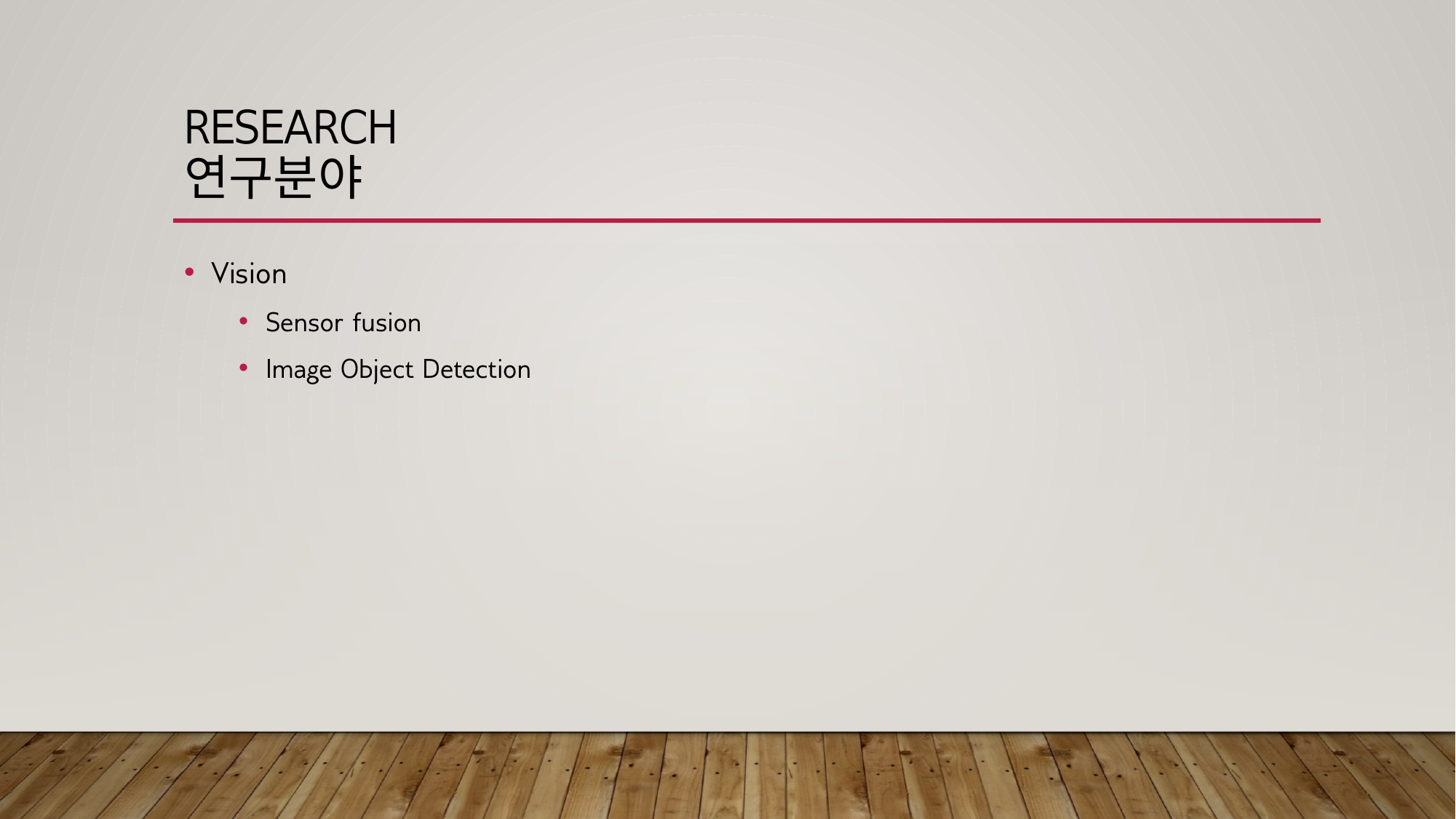

# Research 연구분야
Vision
Sensor fusion
Image Object Detection